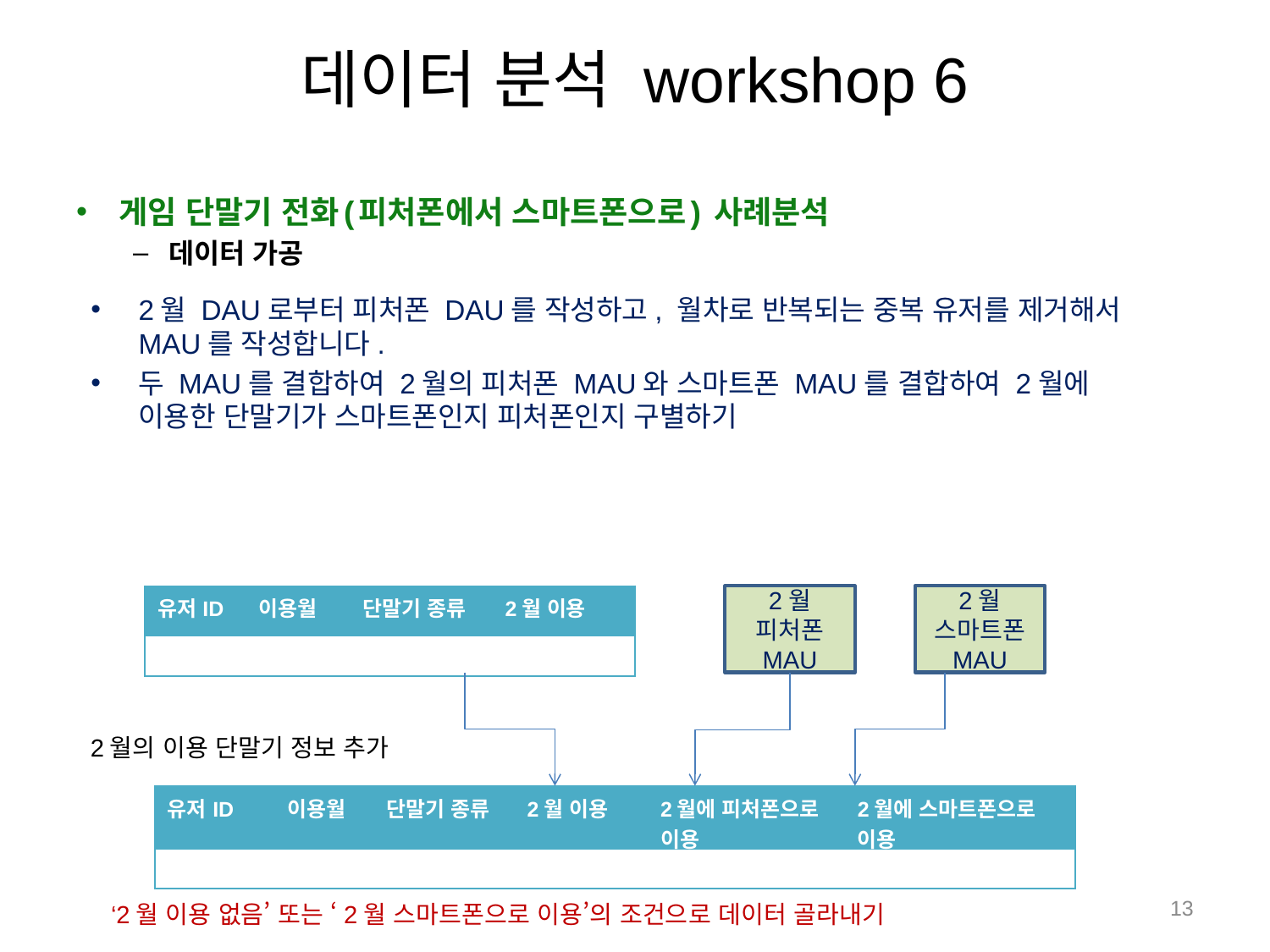

# 데이터 분석 workshop 6
게임 단말기 전화(피처폰에서 스마트폰으로) 사례분석
데이터 가공
2월 DAU로부터 피처폰 DAU를 작성하고, 월차로 반복되는 중복 유저를 제거해서 MAU를 작성합니다.
두 MAU를 결합하여 2월의 피처폰 MAU와 스마트폰 MAU를 결합하여 2월에 이용한 단말기가 스마트폰인지 피처폰인지 구별하기
| 유저ID | 이용월 | 단말기 종류 | 2월 이용 |
| --- | --- | --- | --- |
|  |  |  |  |
2월
피처폰 MAU
2월
스마트폰 MAU
2월의 이용 단말기 정보 추가
| 유저ID | 이용월 | 단말기 종류 | 2월 이용 | 2월에 피처폰으로 이용 | 2월에 스마트폰으로 이용 |
| --- | --- | --- | --- | --- | --- |
|  |  |  |  |  |  |
13
‘2월 이용 없음’ 또는 ‘2월 스마트폰으로 이용’의 조건으로 데이터 골라내기